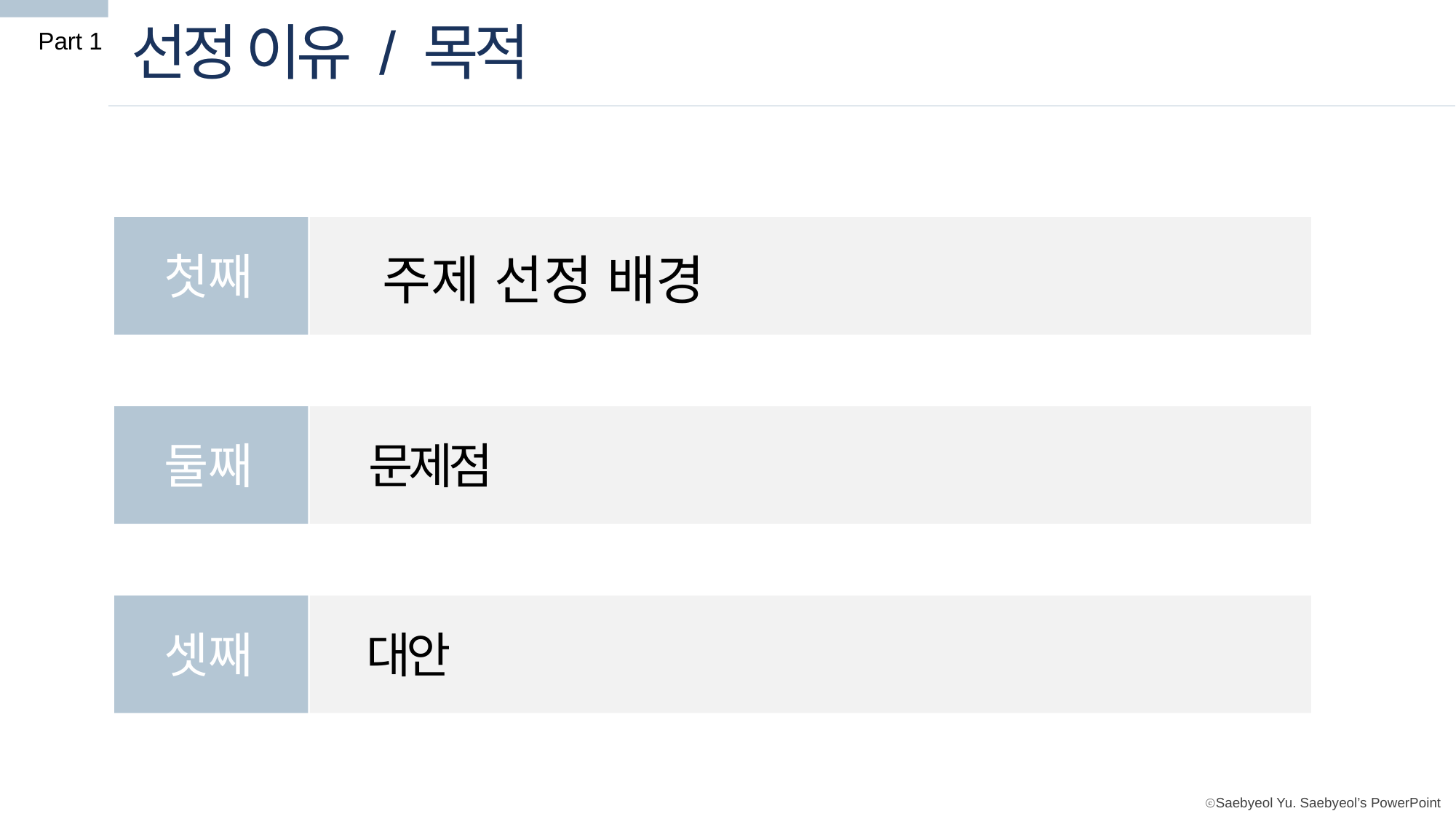

선정 이유 / 목적
Part 1

첫째
주제 선정 배경

둘째
문제점

셋째
대안